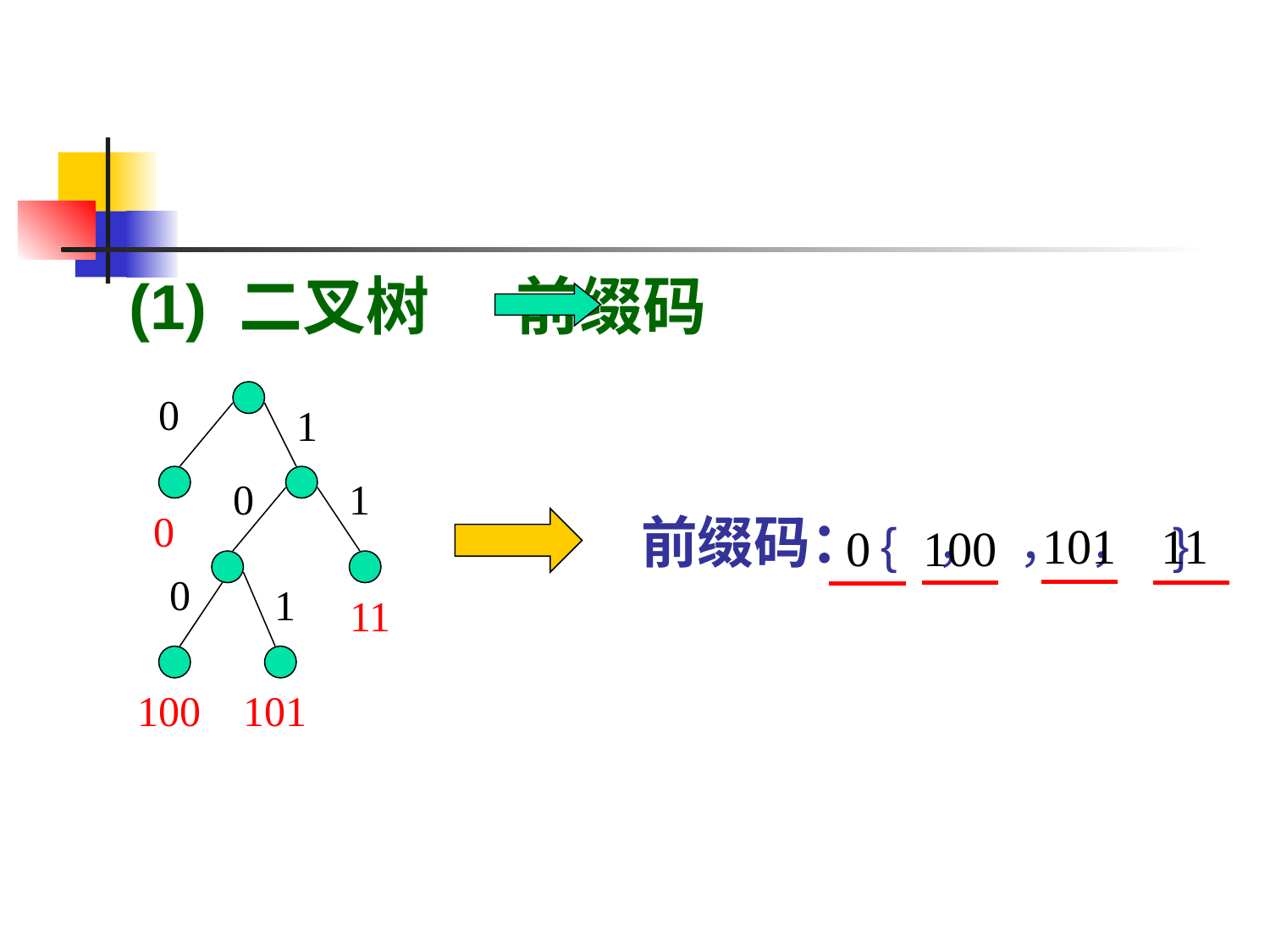

#
(1) 二叉树      前缀码

0

1

0
1

前缀码：{  ，   ，  ，  }
 11
101
0

0
100

0

1
11

100
101
134